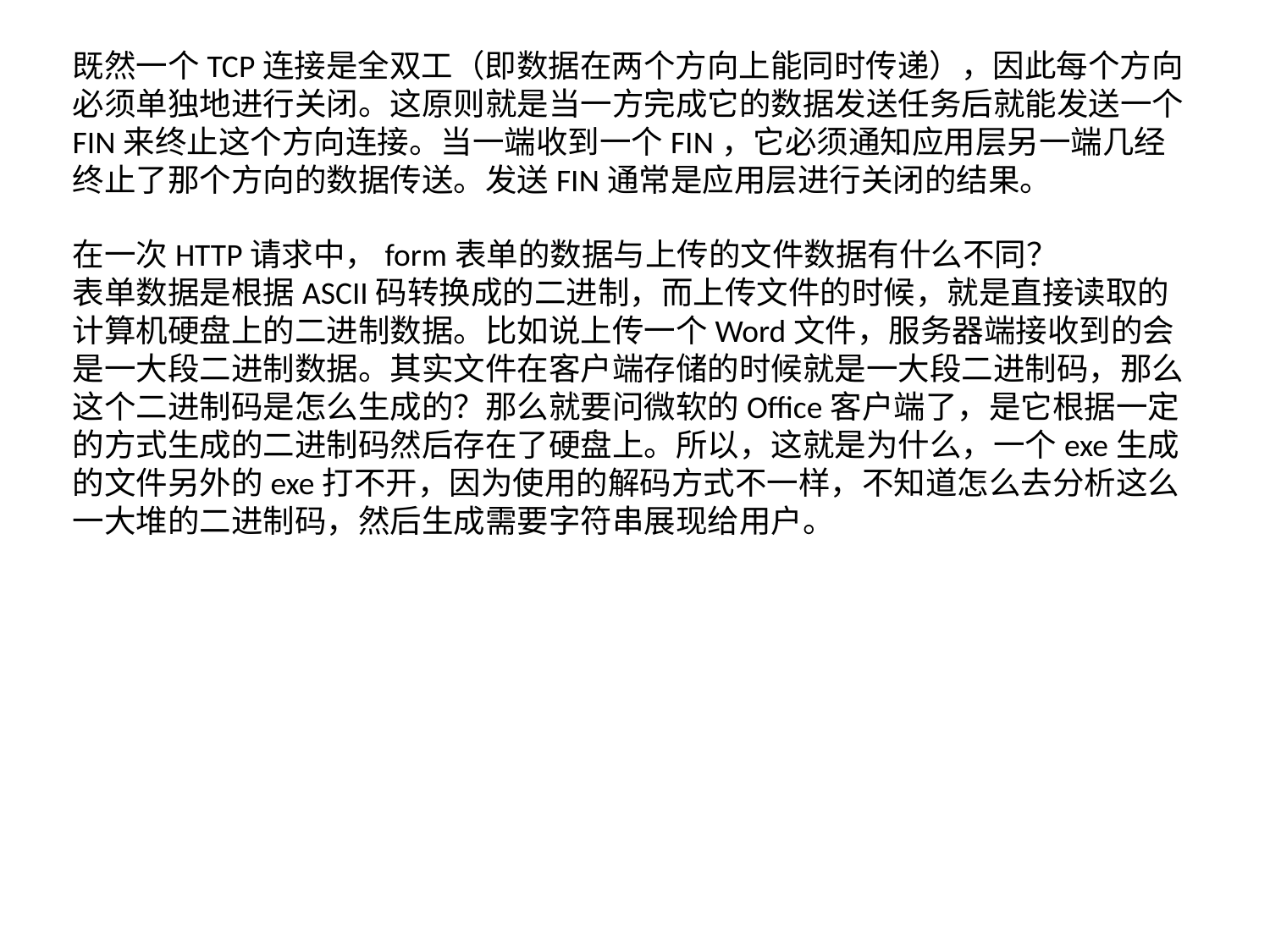

既然一个TCP连接是全双工（即数据在两个方向上能同时传递），因此每个方向必须单独地进行关闭。这原则就是当一方完成它的数据发送任务后就能发送一个FIN来终止这个方向连接。当一端收到一个FIN，它必须通知应用层另一端几经终止了那个方向的数据传送。发送FIN通常是应用层进行关闭的结果。
在一次HTTP请求中，form表单的数据与上传的文件数据有什么不同？
表单数据是根据ASCII码转换成的二进制，而上传文件的时候，就是直接读取的计算机硬盘上的二进制数据。比如说上传一个Word文件，服务器端接收到的会是一大段二进制数据。其实文件在客户端存储的时候就是一大段二进制码，那么这个二进制码是怎么生成的？那么就要问微软的Office客户端了，是它根据一定的方式生成的二进制码然后存在了硬盘上。所以，这就是为什么，一个exe生成的文件另外的exe打不开，因为使用的解码方式不一样，不知道怎么去分析这么一大堆的二进制码，然后生成需要字符串展现给用户。